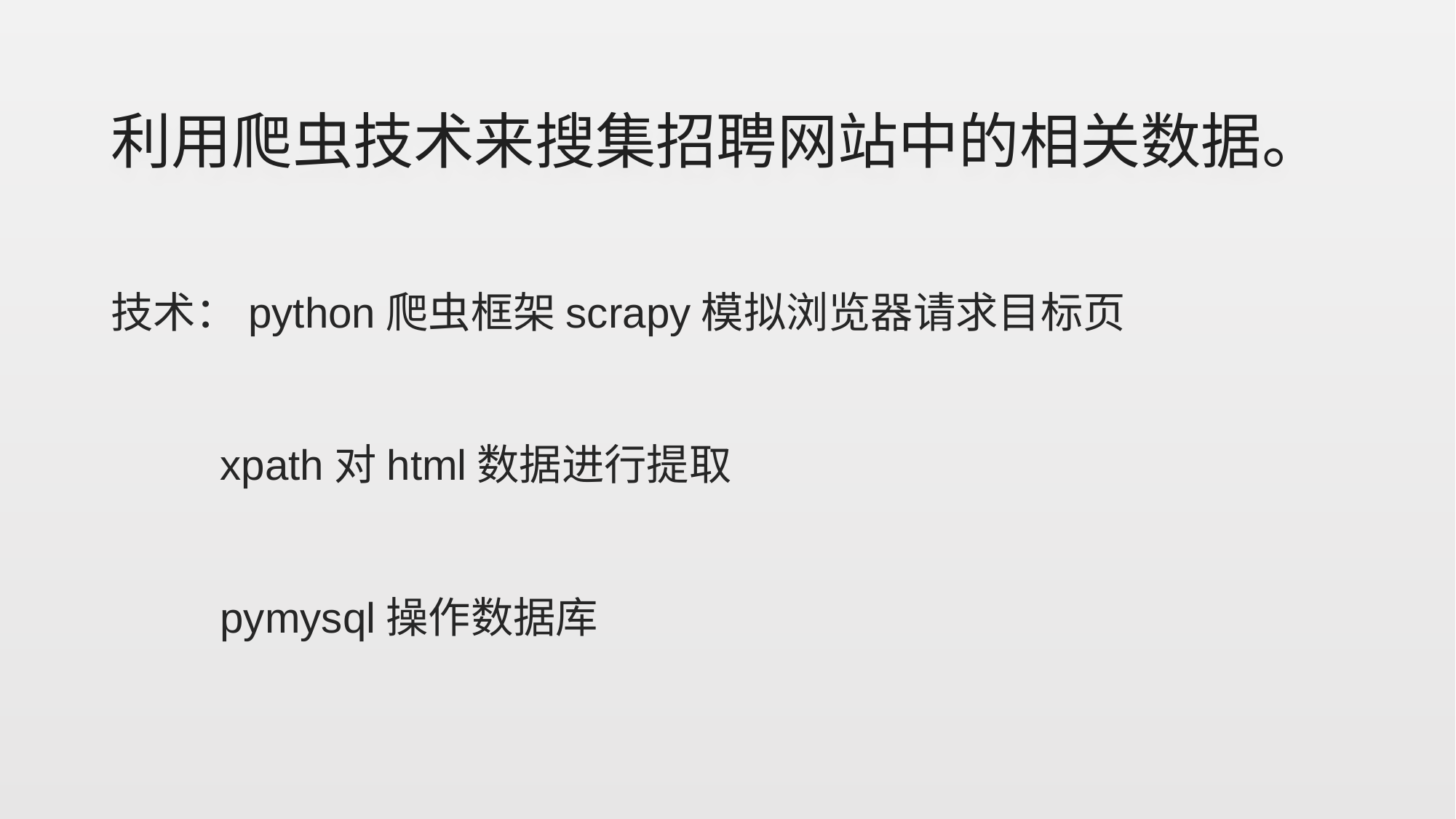

# 利用爬虫技术来搜集招聘网站中的相关数据。

技术：python爬虫框架scrapy模拟浏览器请求目标页

	xpath对html数据进行提取

	pymysql操作数据库